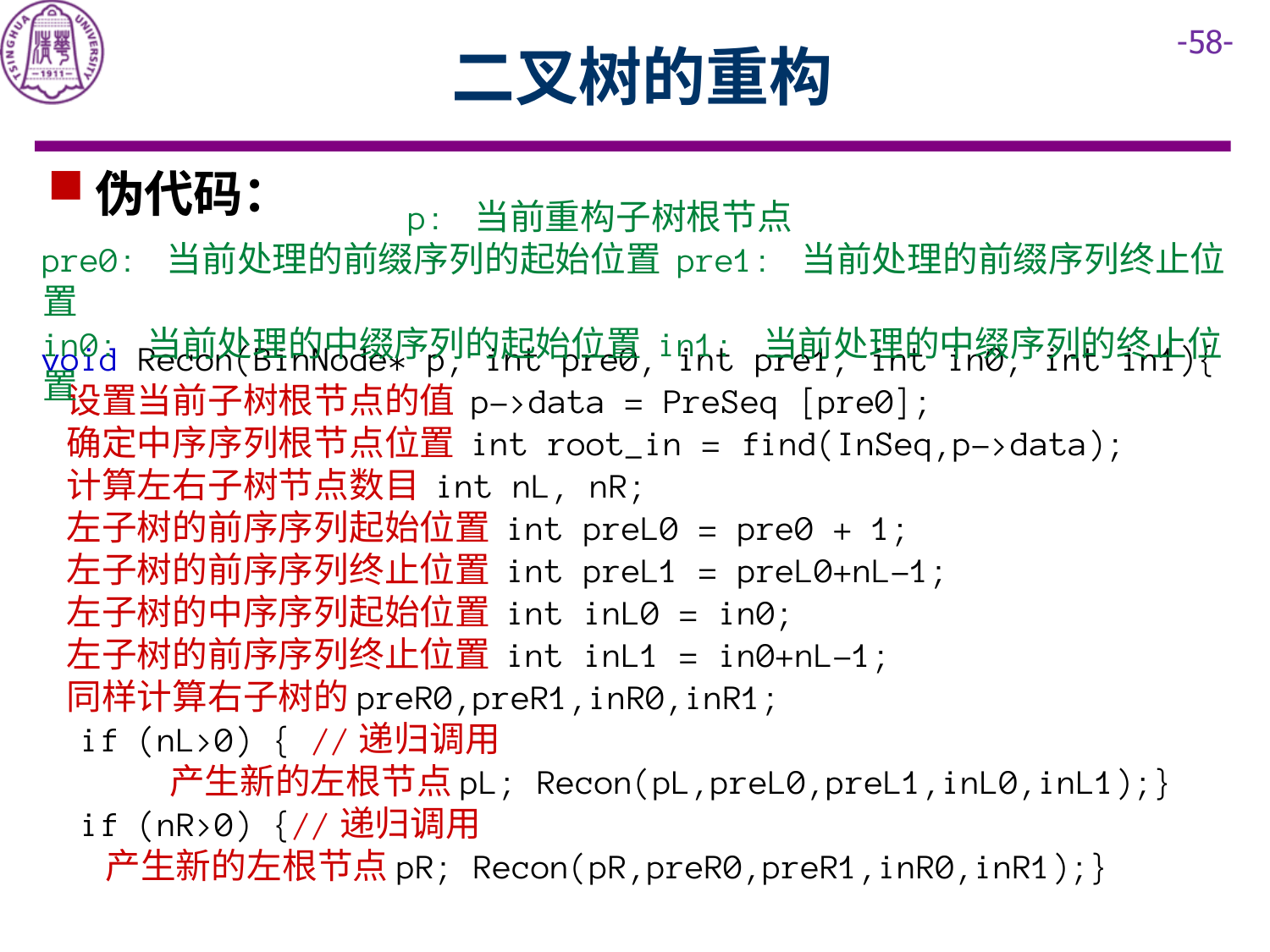

# 二叉树的重构
伪代码：
                   p: 当前重构子树根节点
pre0: 当前处理的前缀序列的起始位置 pre1: 当前处理的前缀序列终止位置
in0: 当前处理的中缀序列的起始位置 in1: 当前处理的中缀序列的终止位置
void Recon(BinNode* p, int pre0, int pre1, int in0, int in1){
  设置当前子树根节点的值 p->data = PreSeq [pre0];
  确定中序序列根节点位置 int root_in = find(InSeq,p->data);
  计算左右子树节点数目 int nL, nR;
  左子树的前序序列起始位置 int preL0 = pre0 + 1;
  左子树的前序序列终止位置 int preL1 = preL0+nL-1;
  左子树的中序序列起始位置 int inL0 = in0;
  左子树的前序序列终止位置 int inL1 = in0+nL-1;
  同样计算右子树的preR0,preR1,inR0,inR1;
  if (nL>0) { //递归调用
	产生新的左根节点pL; Recon(pL,preL0,preL1,inL0,inL1);}
  if (nR>0) {//递归调用
       产生新的左根节点pR; Recon(pR,preR0,preR1,inR0,inR1);}